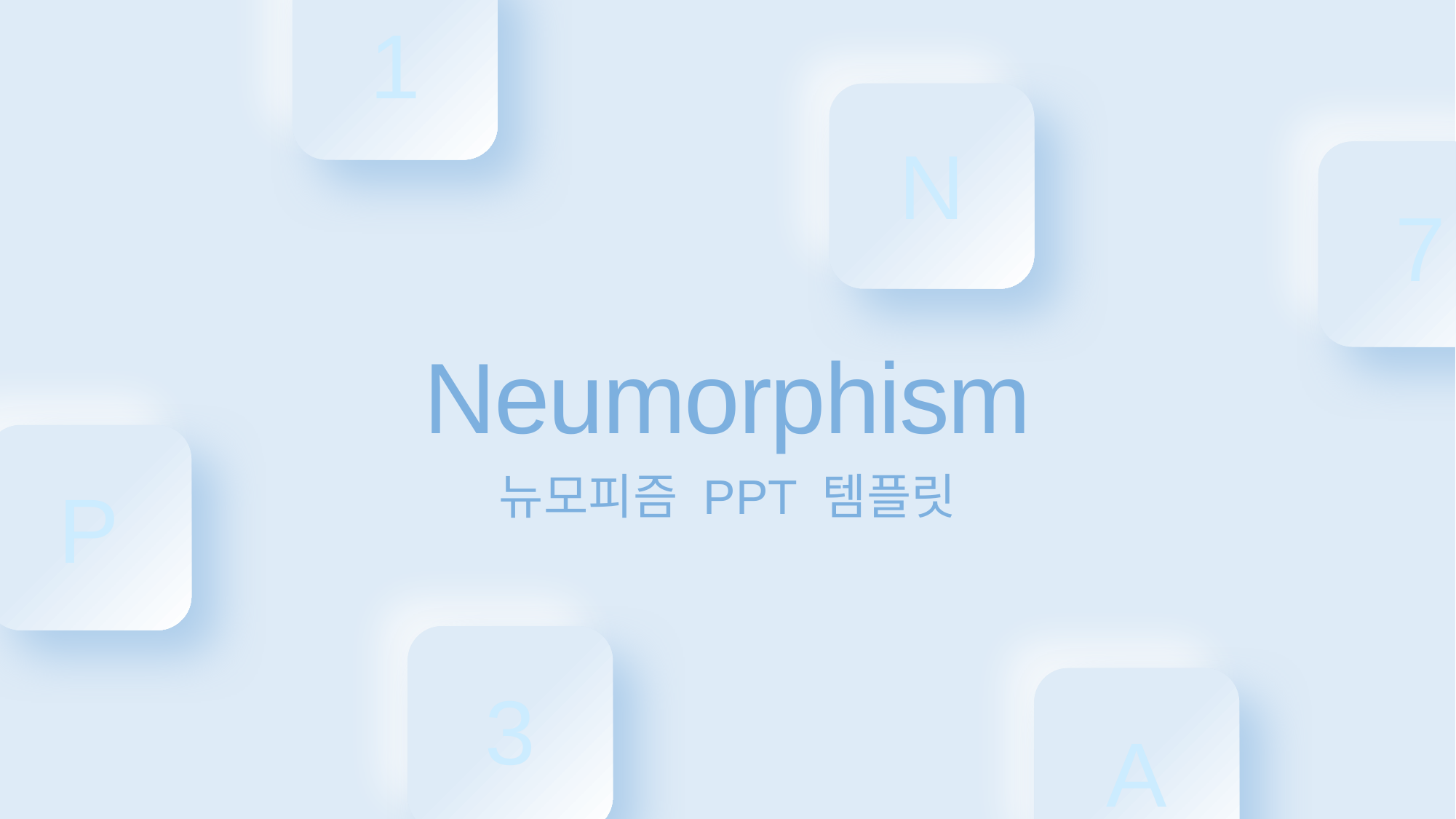

1

N

7
Neumorphism

P
뉴모피즘 PPT 템플릿

3

A